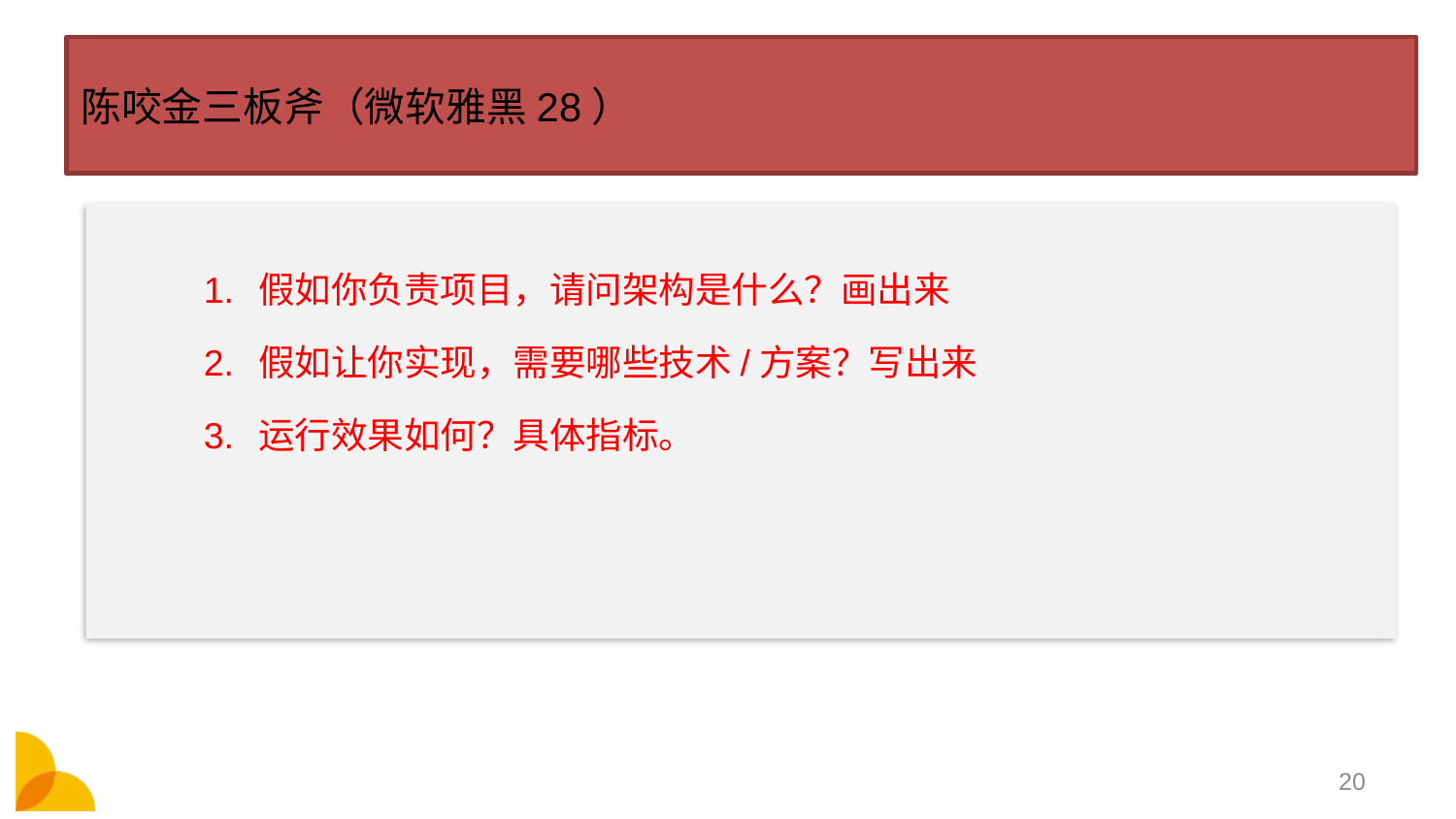

# 陈咬金三板斧（微软雅黑28）
假如你负责项目，请问架构是什么？画出来
假如让你实现，需要哪些技术/方案？写出来
运行效果如何？具体指标。
20